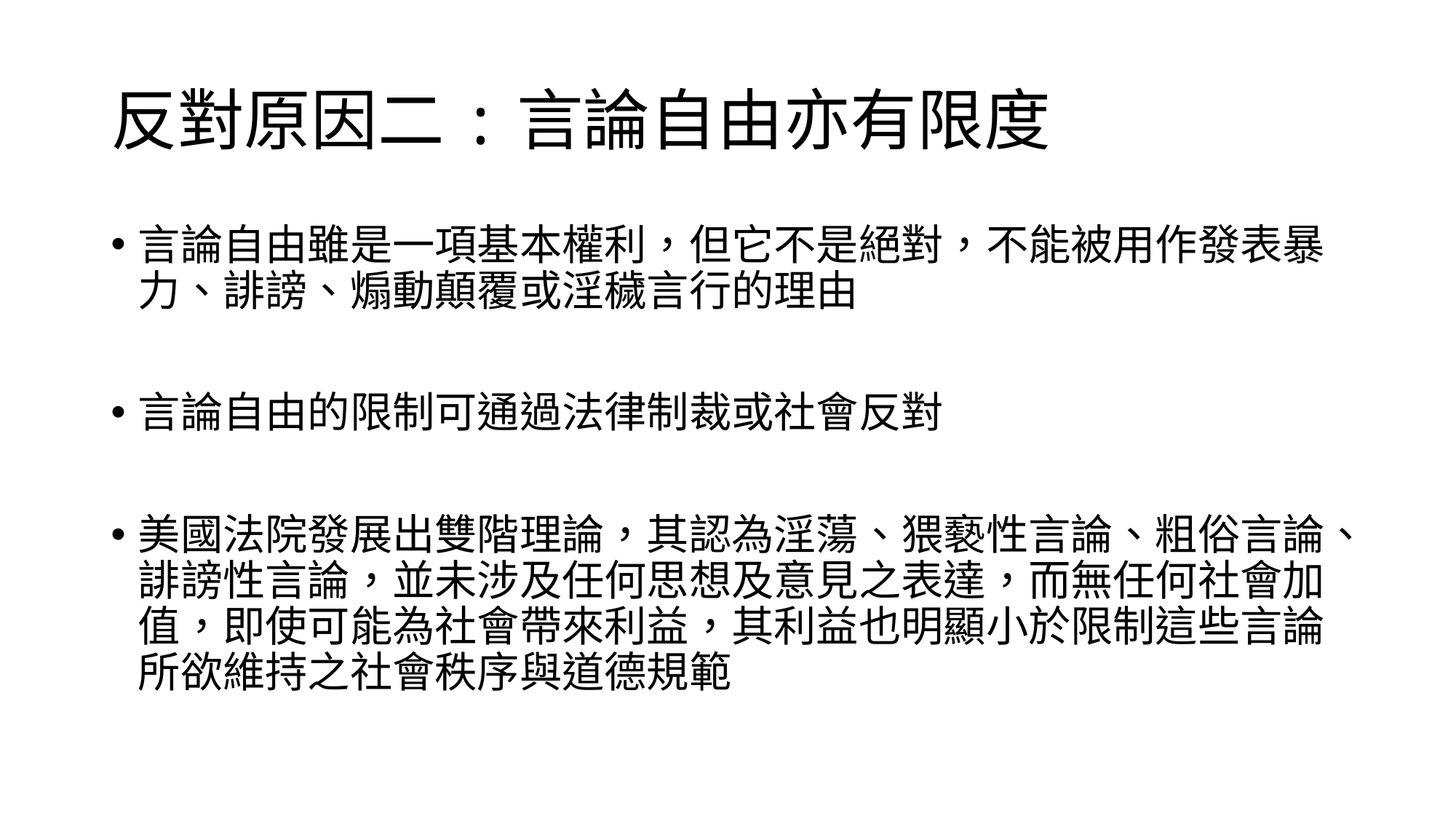

# 反對原因二:言論自由亦有限度
言論自由雖是一項基本權利，但它不是絕對，不能被用作發表暴力、誹謗、煽動顛覆或淫穢言行的理由

言論自由的限制可通過法律制裁或社會反對

美國法院發展出雙階理論，其認為淫蕩、猥褻性言論、粗俗言論、誹謗性言論，並未涉及任何思想及意見之表達，而無任何社會加值，即使可能為社會帶來利益，其利益也明顯小於限制這些言論所欲維持之社會秩序與道德規範